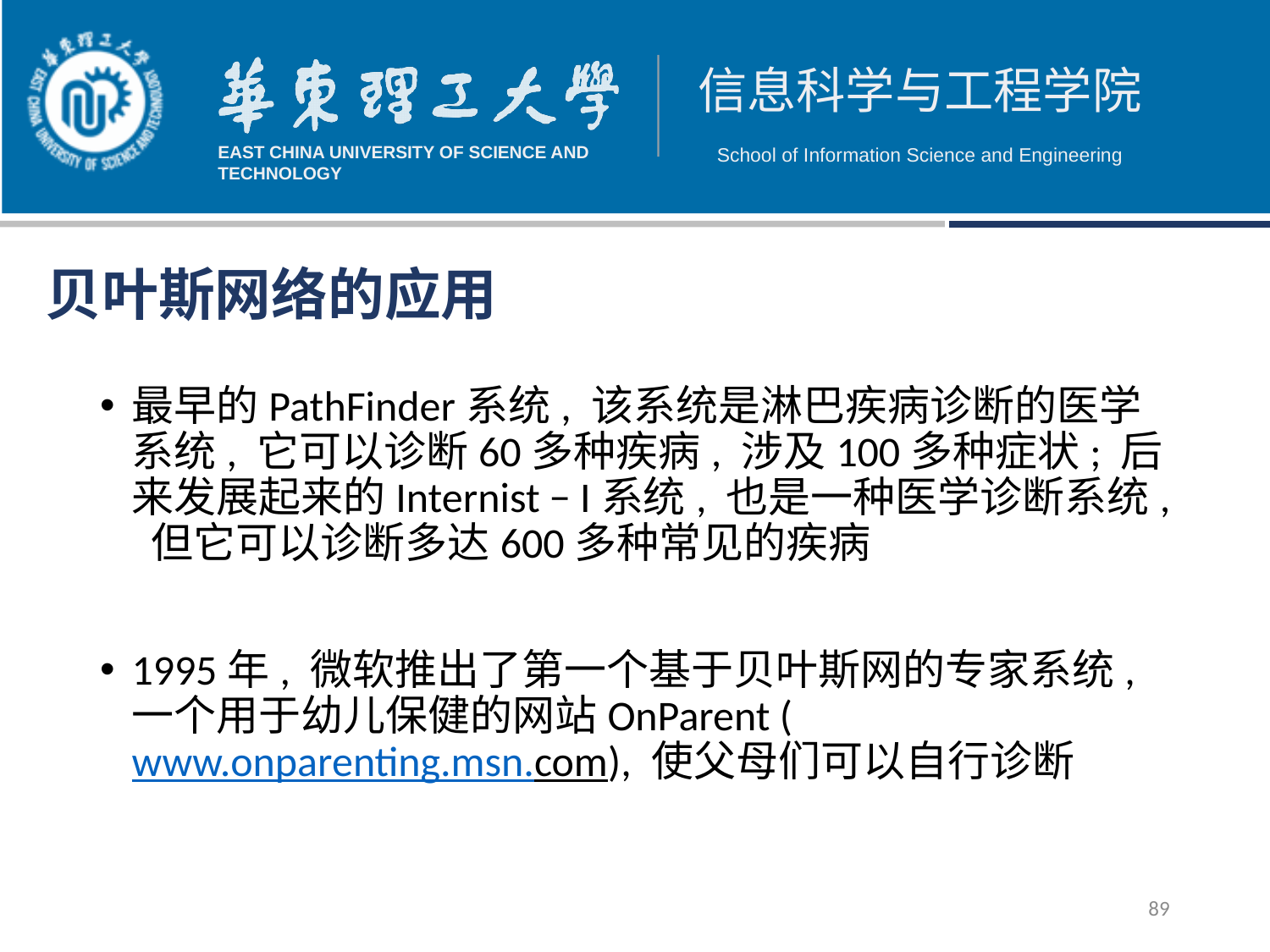

贝叶斯网络的应用
最早的PathFinder系统, 该系统是淋巴疾病诊断的医学系统, 它可以诊断60多种疾病, 涉及100多种症状; 后来发展起来的Internist − I系统, 也是一种医学诊断系统, 但它可以诊断多达600多种常见的疾病

1995年, 微软推出了第一个基于贝叶斯网的专家系统, 一个用于幼儿保健的网站OnParent (www.onparenting.msn.com), 使父母们可以自行诊断

89